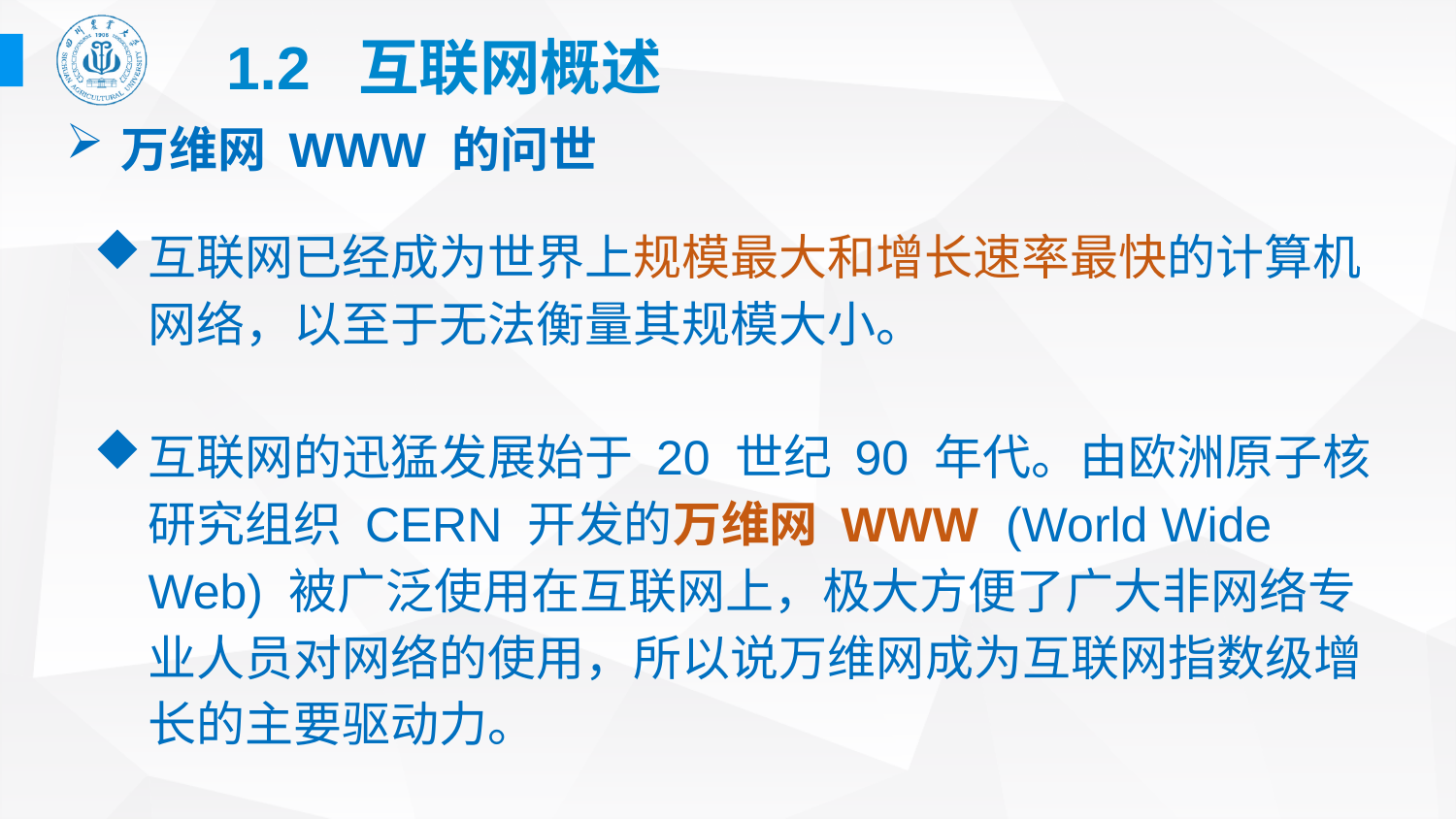

# 1.2  互联网概述
万维网 WWW 的问世
互联网已经成为世界上规模最大和增长速率最快的计算机网络，以至于无法衡量其规模大小。

互联网的迅猛发展始于 20 世纪 90 年代。由欧洲原子核研究组织 CERN 开发的万维网 WWW  (World Wide Web) 被广泛使用在互联网上，极大方便了广大非网络专业人员对网络的使用，所以说万维网成为互联网指数级增长的主要驱动力。